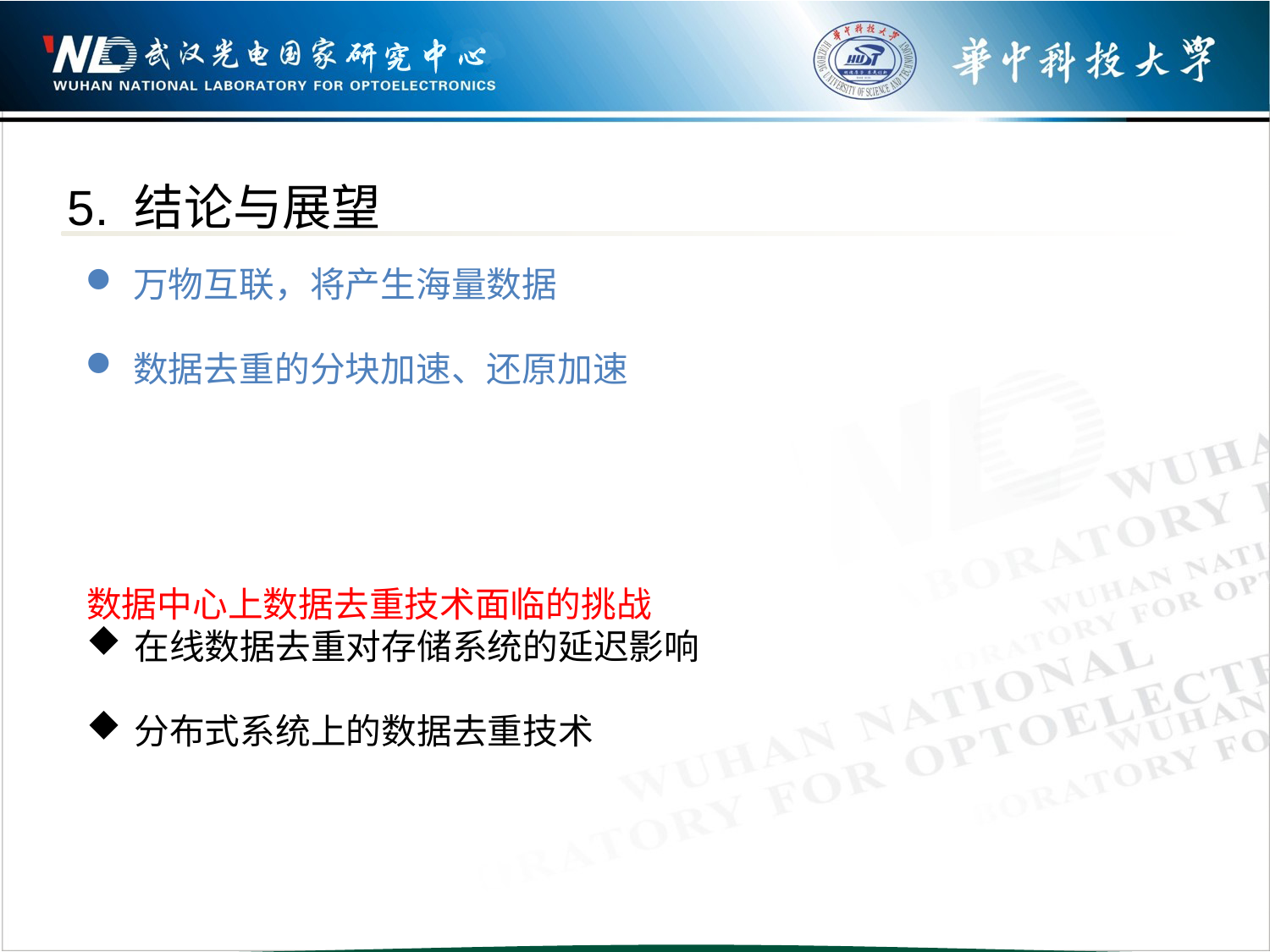

5. 结论与展望
万物互联，将产生海量数据

数据去重的分块加速、还原加速

数据中心上数据去重技术面临的挑战
在线数据去重对存储系统的延迟影响

分布式系统上的数据去重技术